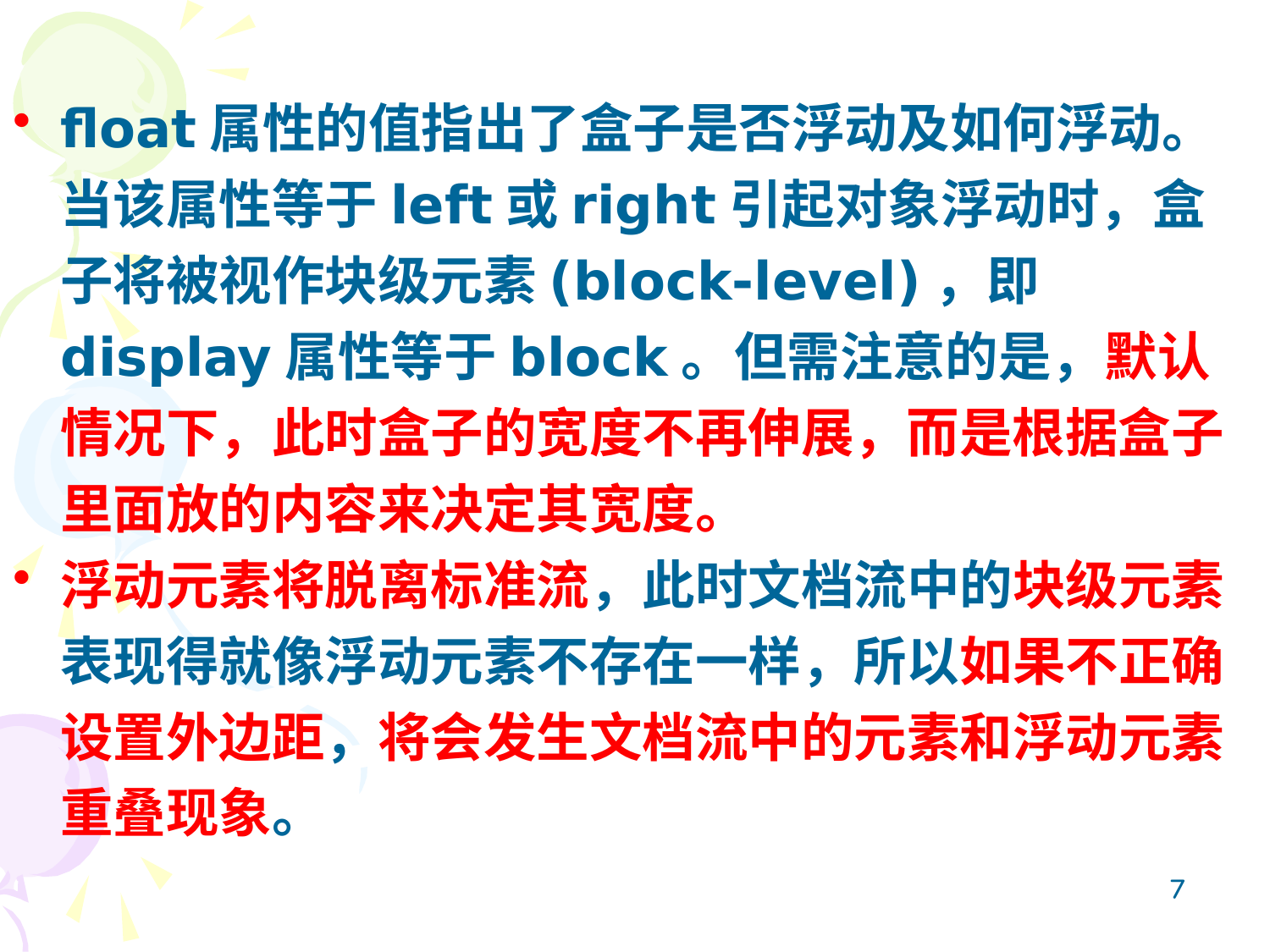

# float属性的值指出了盒子是否浮动及如何浮动。当该属性等于left或right引起对象浮动时，盒子将被视作块级元素(block-level)，即display属性等于block。但需注意的是，默认情况下，此时盒子的宽度不再伸展，而是根据盒子里面放的内容来决定其宽度。
浮动元素将脱离标准流，此时文档流中的块级元素表现得就像浮动元素不存在一样，所以如果不正确设置外边距，将会发生文档流中的元素和浮动元素重叠现象。
7